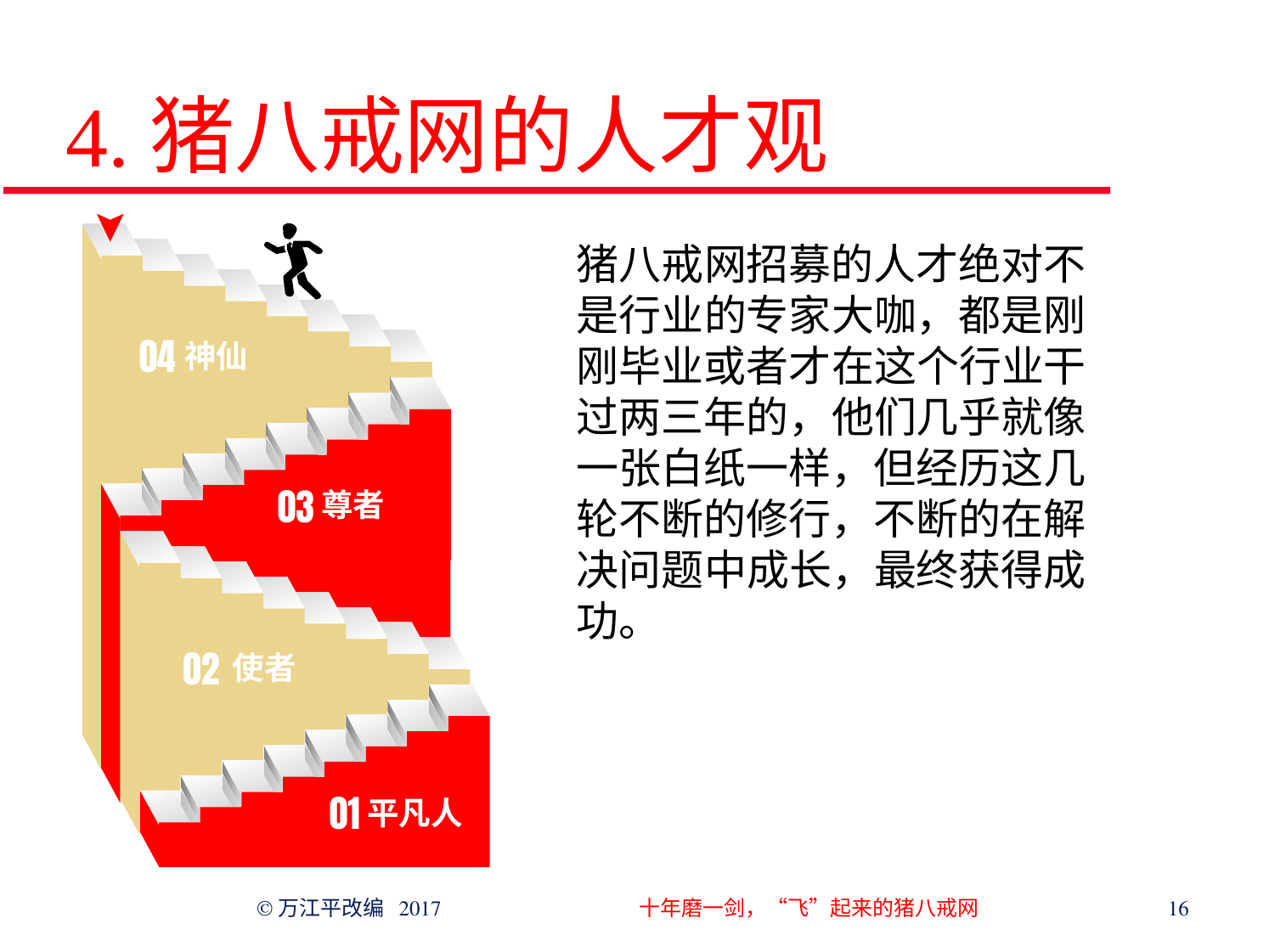

# 4.猪八戒网的人才观

04
神仙

尊者
03

02
使者

01
平凡人

猪八戒网招募的人才绝对不是行业的专家大咖，都是刚刚毕业或者才在这个行业干过两三年的，他们几乎就像一张白纸一样，但经历这几轮不断的修行，不断的在解决问题中成长，最终获得成功。